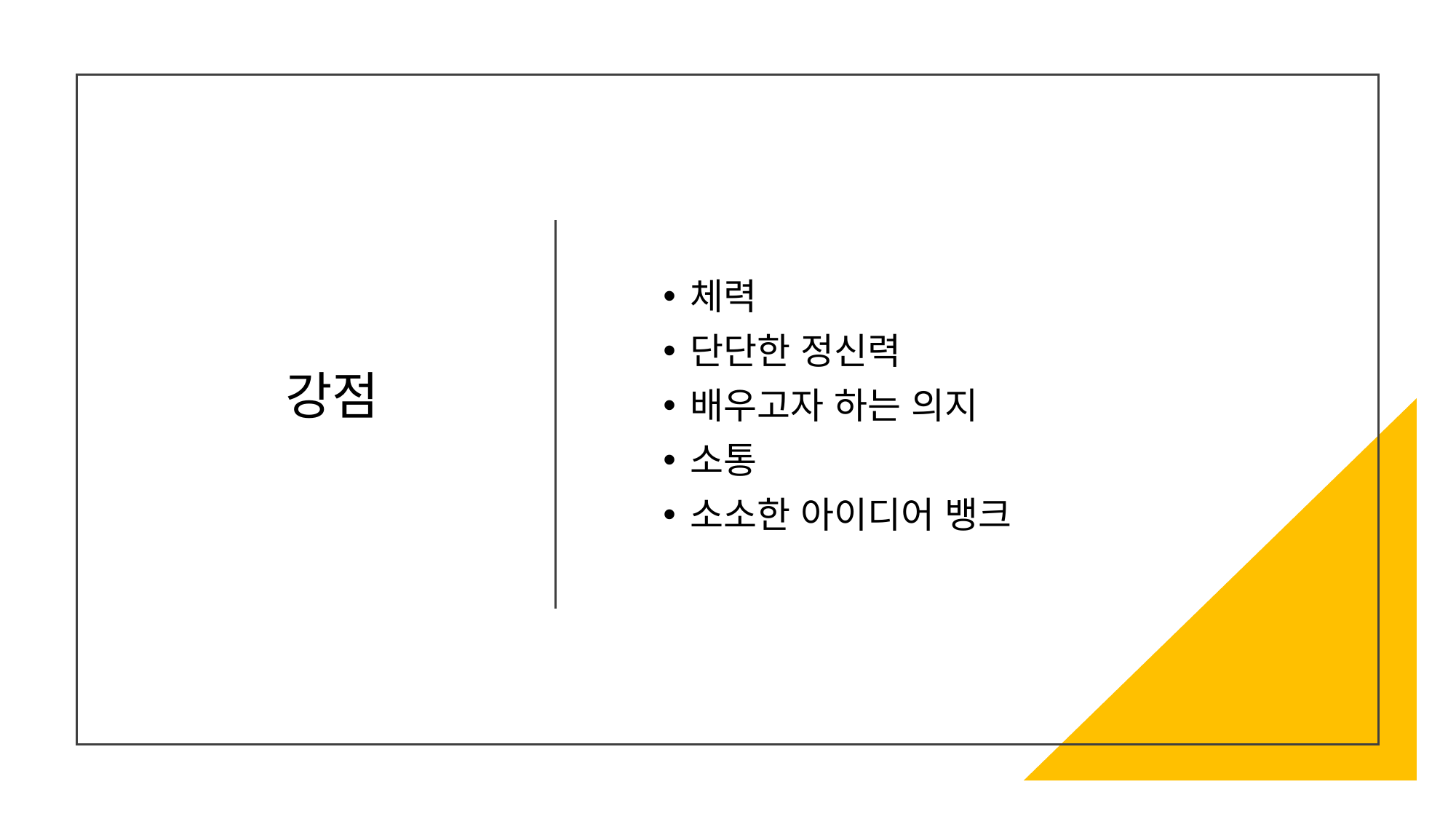

체력
단단한 정신력
배우고자 하는 의지
소통
소소한 아이디어 뱅크

# 강점